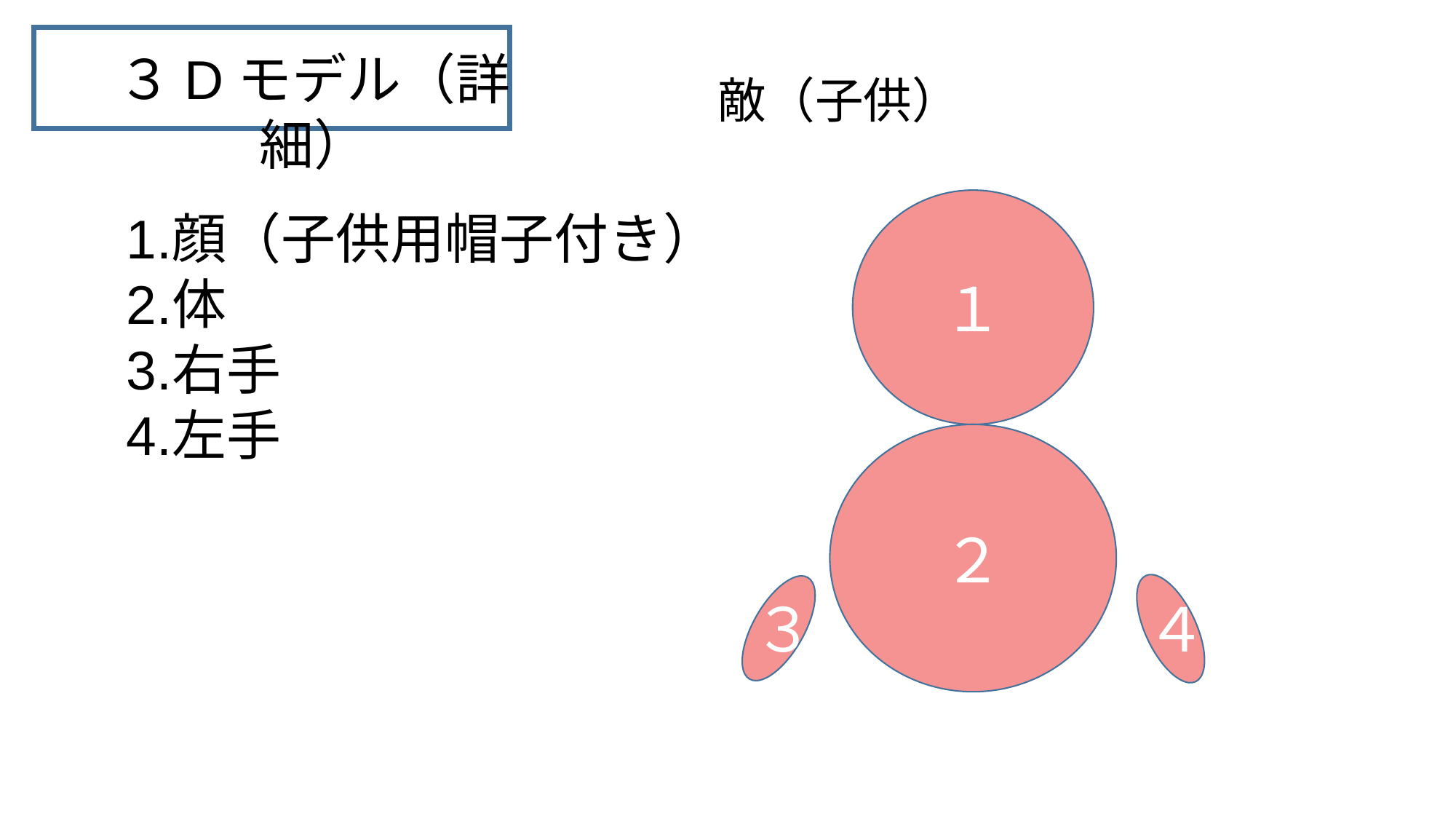

３Dモデル（詳細）
敵（子供）
１
顔（子供用帽子付き）
体
右手
左手
２
３
４